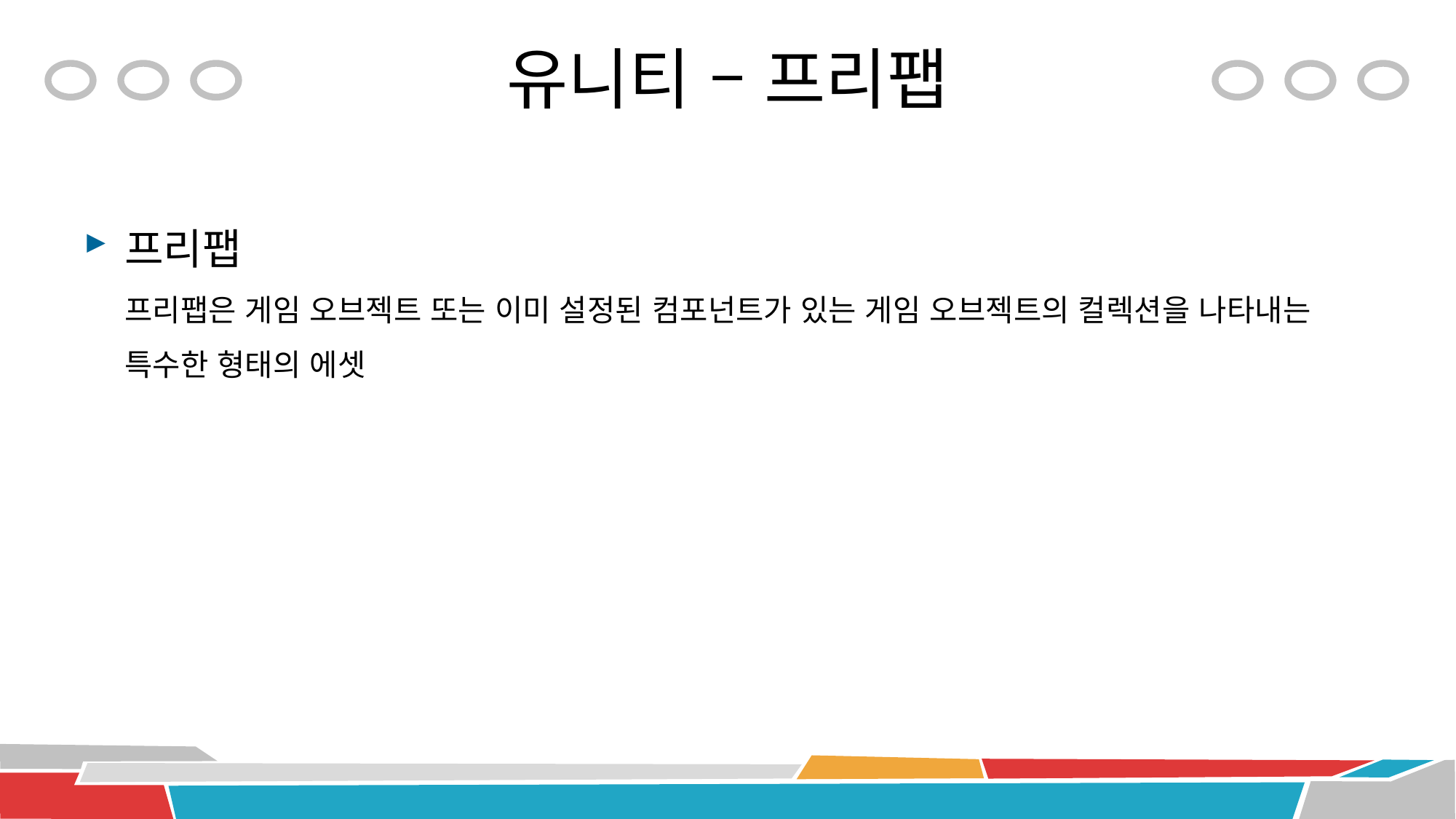

# 유니티 – 프리팹
프리팹
프리팹은 게임 오브젝트 또는 이미 설정된 컴포넌트가 있는 게임 오브젝트의 컬렉션을 나타내는 특수한 형태의 에셋